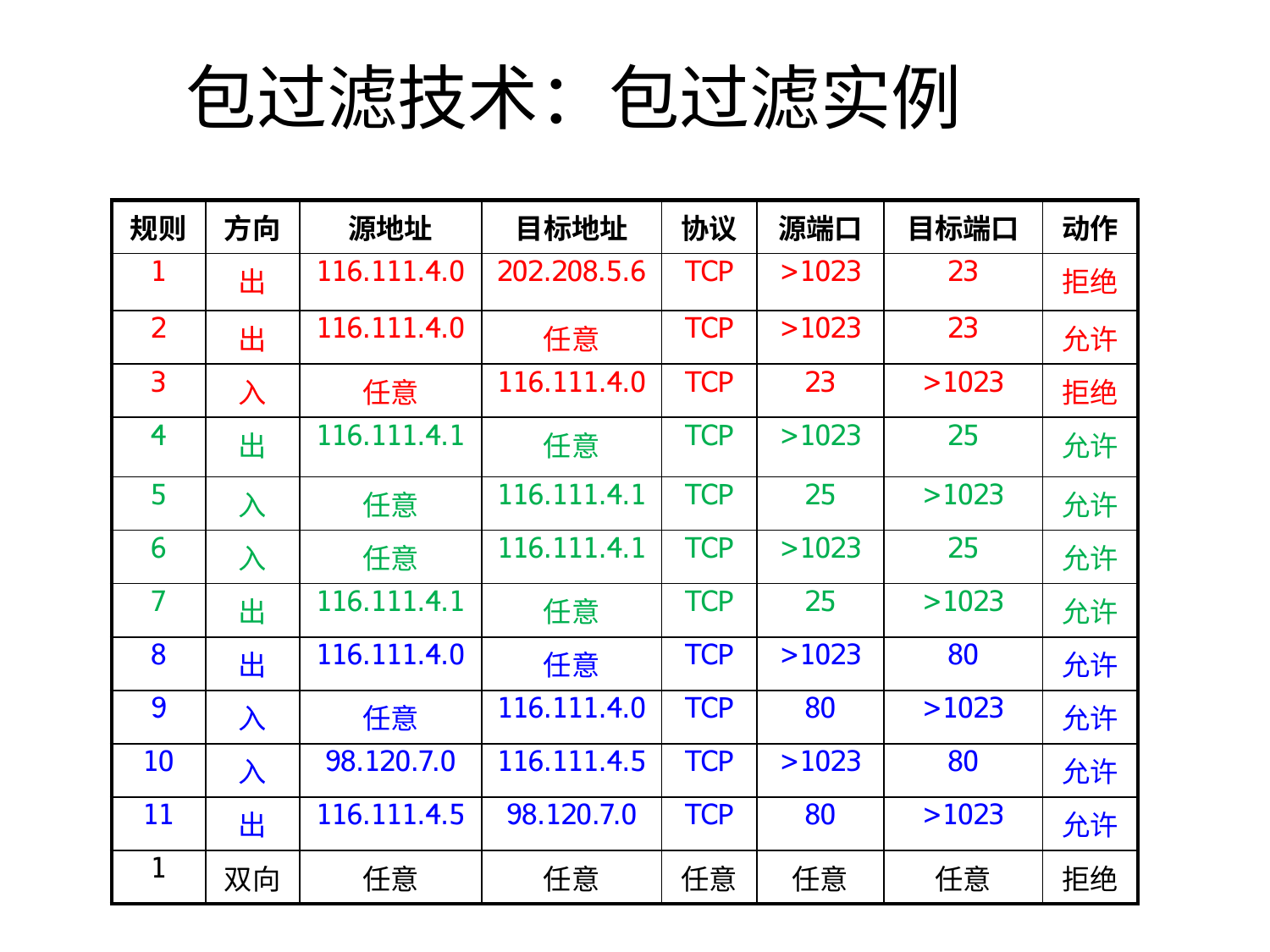

包过滤技术：包过滤实例
| 规则 | 方向 | 源地址 | 目标地址 | 协议 | 源端口 | 目标端口 | 动作 |
| --- | --- | --- | --- | --- | --- | --- | --- |
| 1 | 出 | 116.111.4.0 | 202.208.5.6 | TCP | >1023 | 23 | 拒绝 |
| 2 | 出 | 116.111.4.0 | 任意 | TCP | >1023 | 23 | 允许 |
| 3 | 入 | 任意 | 116.111.4.0 | TCP | 23 | >1023 | 拒绝 |
| 4 | 出 | 116.111.4.1 | 任意 | TCP | >1023 | 25 | 允许 |
| 5 | 入 | 任意 | 116.111.4.1 | TCP | 25 | >1023 | 允许 |
| 6 | 入 | 任意 | 116.111.4.1 | TCP | >1023 | 25 | 允许 |
| 7 | 出 | 116.111.4.1 | 任意 | TCP | 25 | >1023 | 允许 |
| 8 | 出 | 116.111.4.0 | 任意 | TCP | >1023 | 80 | 允许 |
| 9 | 入 | 任意 | 116.111.4.0 | TCP | 80 | >1023 | 允许 |
| 10 | 入 | 98.120.7.0 | 116.111.4.5 | TCP | >1023 | 80 | 允许 |
| 11 | 出 | 116.111.4.5 | 98.120.7.0 | TCP | 80 | >1023 | 允许 |
| 1 | 双向 | 任意 | 任意 | 任意 | 任意 | 任意 | 拒绝 |